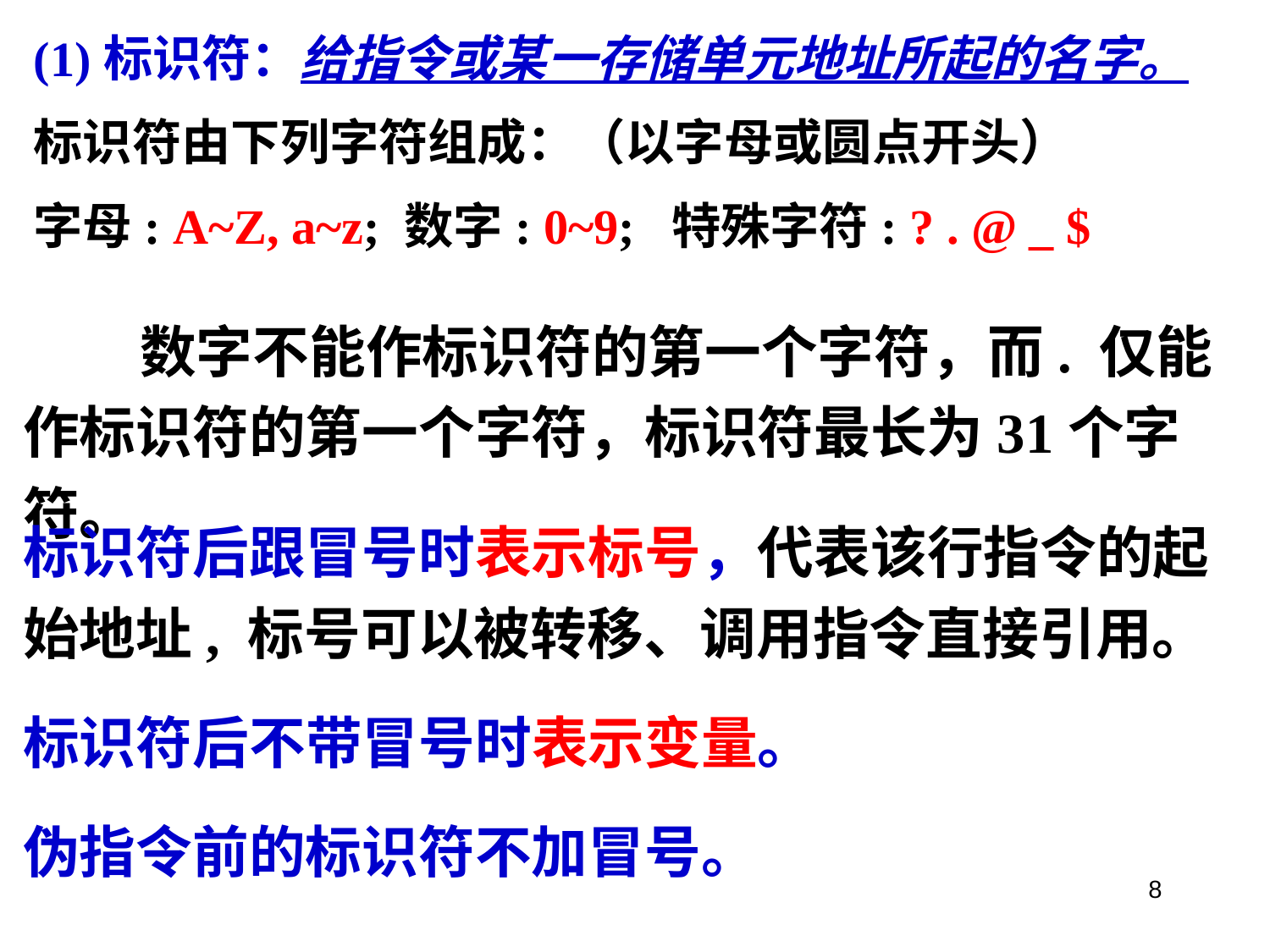

(1)标识符：给指令或某一存储单元地址所起的名字。
标识符由下列字符组成：（以字母或圆点开头）
字母: A~Z, a~z; 数字: 0~9;  特殊字符: ? . @ _ $
        数字不能作标识符的第一个字符，而. 仅能作标识符的第一个字符，标识符最长为31个字符。
标识符后跟冒号时表示标号，代表该行指令的起始地址, 标号可以被转移、调用指令直接引用。
标识符后不带冒号时表示变量。
伪指令前的标识符不加冒号。
8